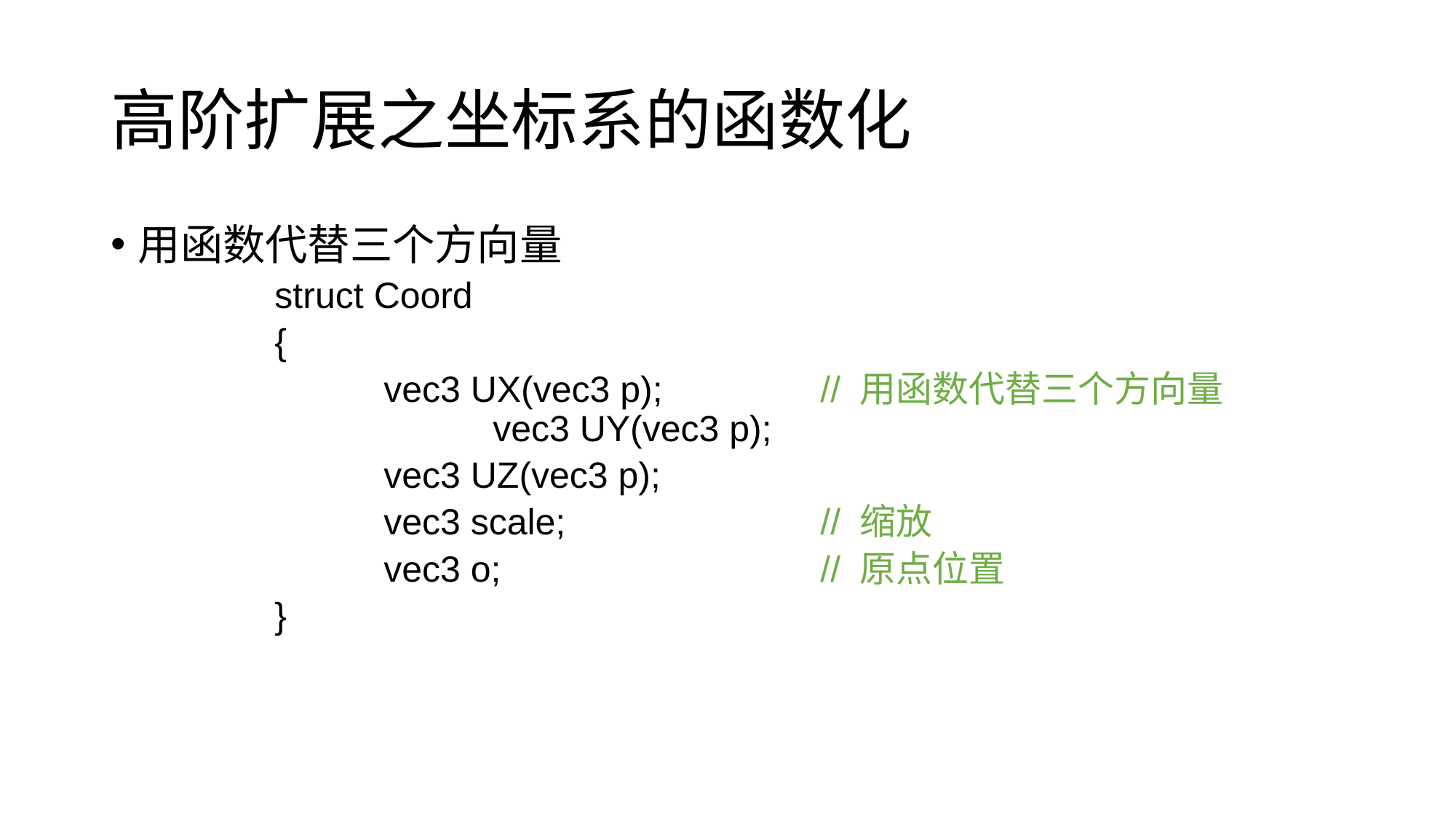

# 高阶扩展之坐标系的函数化
用函数代替三个方向量
	struct Coord
	{
		vec3 UX(vec3 p);		// 用函数代替三个方向量				vec3 UY(vec3 p);
		vec3 UZ(vec3 p);
		vec3 scale; 			// 缩放
		vec3 o; 			// 原点位置
	}